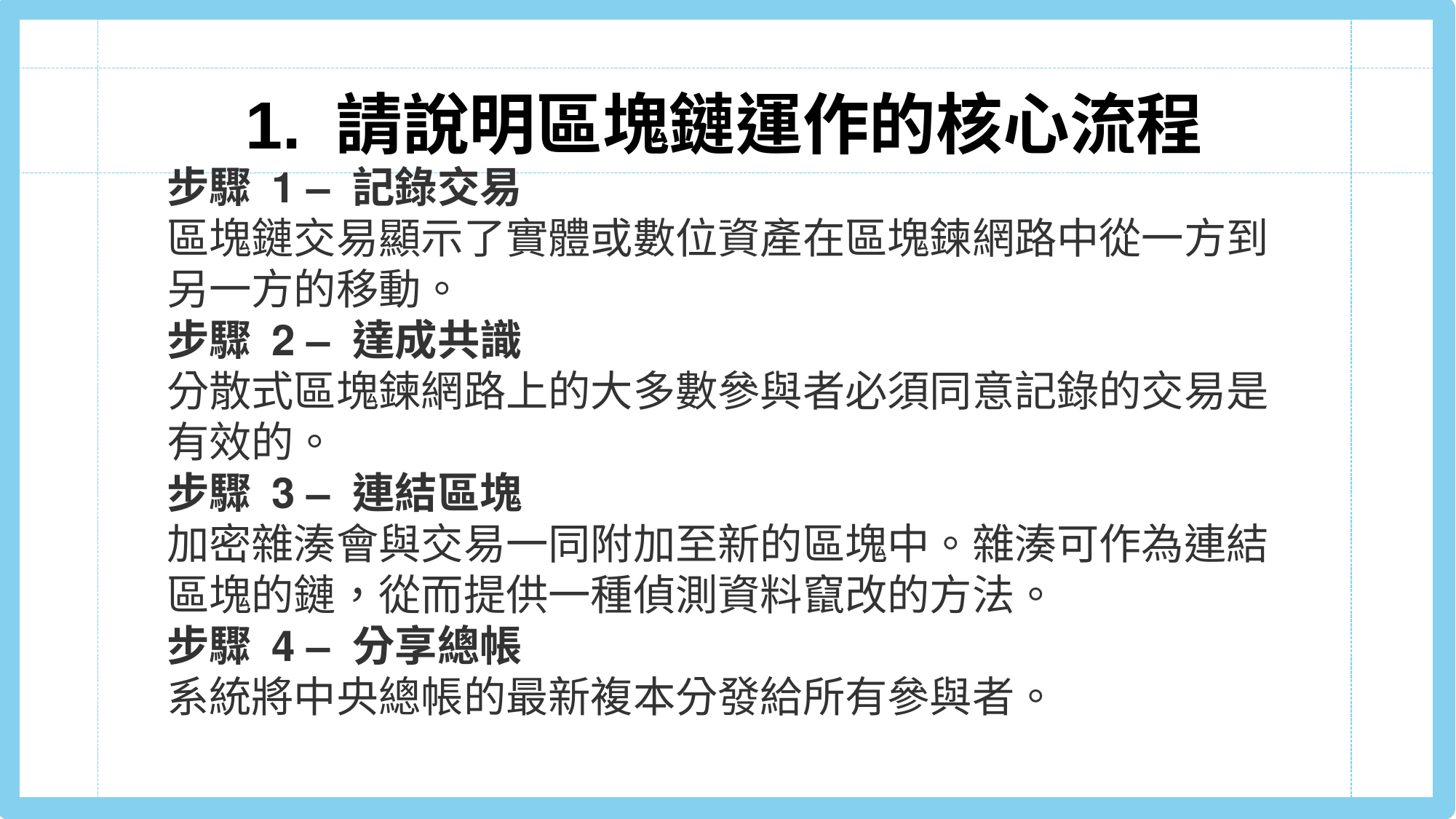

# 1. 請說明區塊鏈運作的核心流程
步驟 1 – 記錄交易
區塊鏈交易顯示了實體或數位資產在區塊鍊網路中從一方到另一方的移動。
步驟 2 – 達成共識
分散式區塊鍊網路上的大多數參與者必須同意記錄的交易是有效的。
步驟 3 – 連結區塊
加密雜湊會與交易一同附加至新的區塊中。雜湊可作為連結區塊的鏈，從而提供一種偵測資料竄改的方法。
步驟 4 – 分享總帳
系統將中央總帳的最新複本分發給所有參與者。